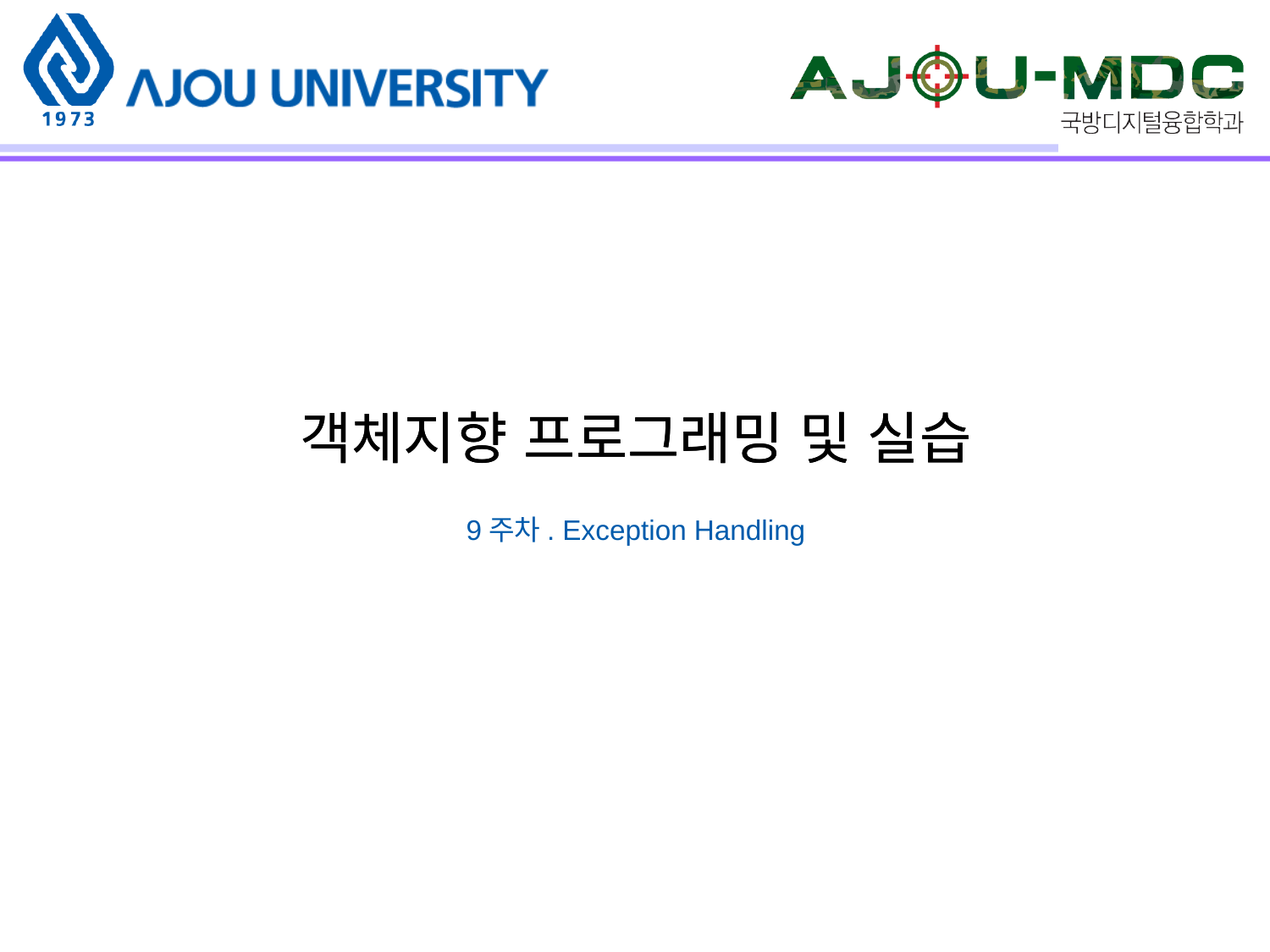

객체지향 프로그래밍 및 실습
9주차. Exception Handling